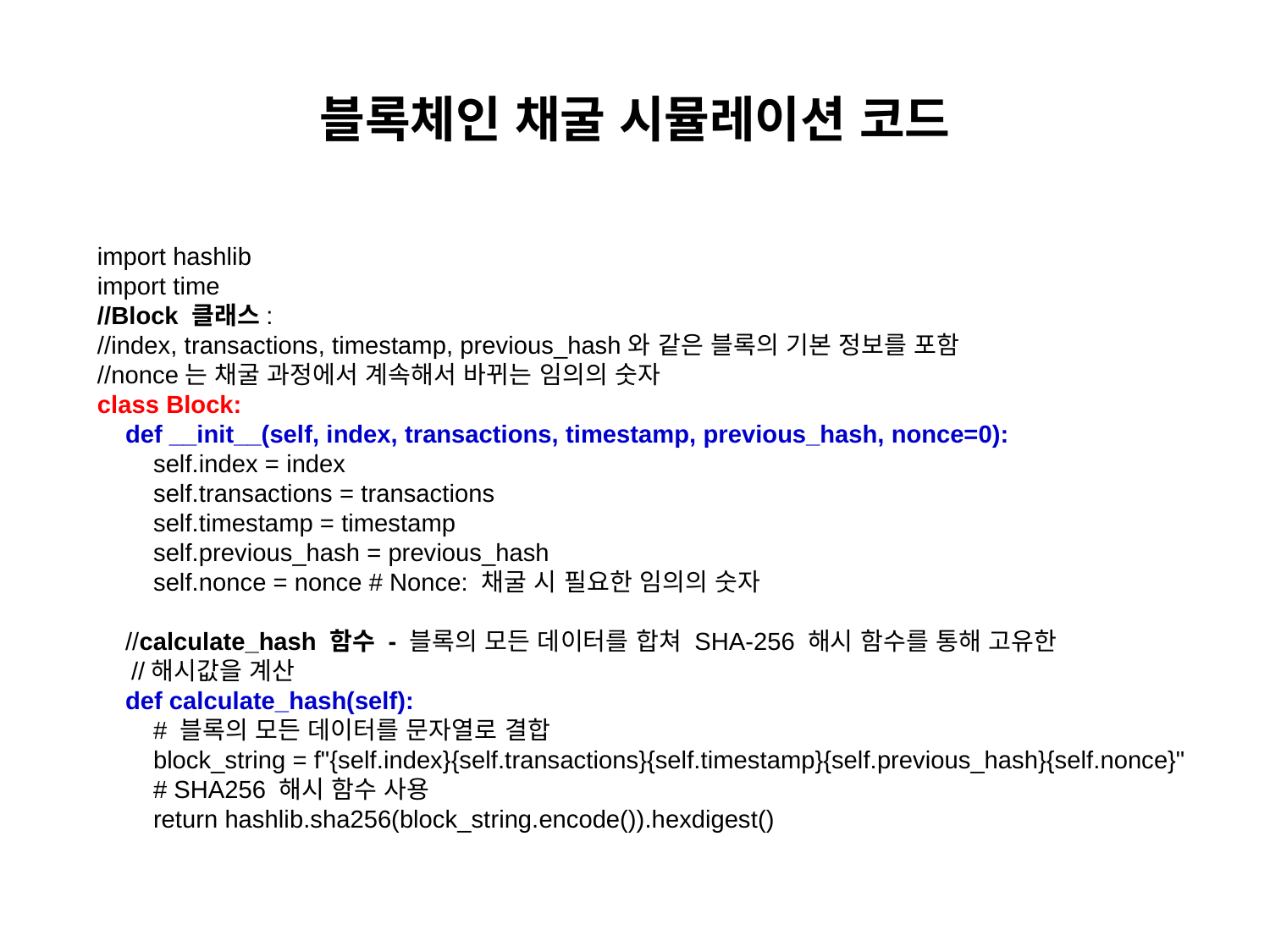

# 블록체인 채굴 시뮬레이션 코드

import hashlib
import time
//Block 클래스:
//index, transactions, timestamp, previous_hash와 같은 블록의 기본 정보를 포함
//nonce는 채굴 과정에서 계속해서 바뀌는 임의의 숫자
class Block:
    def __init__(self, index, transactions, timestamp, previous_hash, nonce=0):
        self.index = index
        self.transactions = transactions
        self.timestamp = timestamp
        self.previous_hash = previous_hash
        self.nonce = nonce # Nonce: 채굴 시 필요한 임의의 숫자

    //calculate_hash 함수 - 블록의 모든 데이터를 합쳐 SHA-256 해시 함수를 통해 고유한
    //해시값을 계산
    def calculate_hash(self):
        # 블록의 모든 데이터를 문자열로 결합
        block_string = f"{self.index}{self.transactions}{self.timestamp}{self.previous_hash}{self.nonce}"
        # SHA256 해시 함수 사용
        return hashlib.sha256(block_string.encode()).hexdigest()